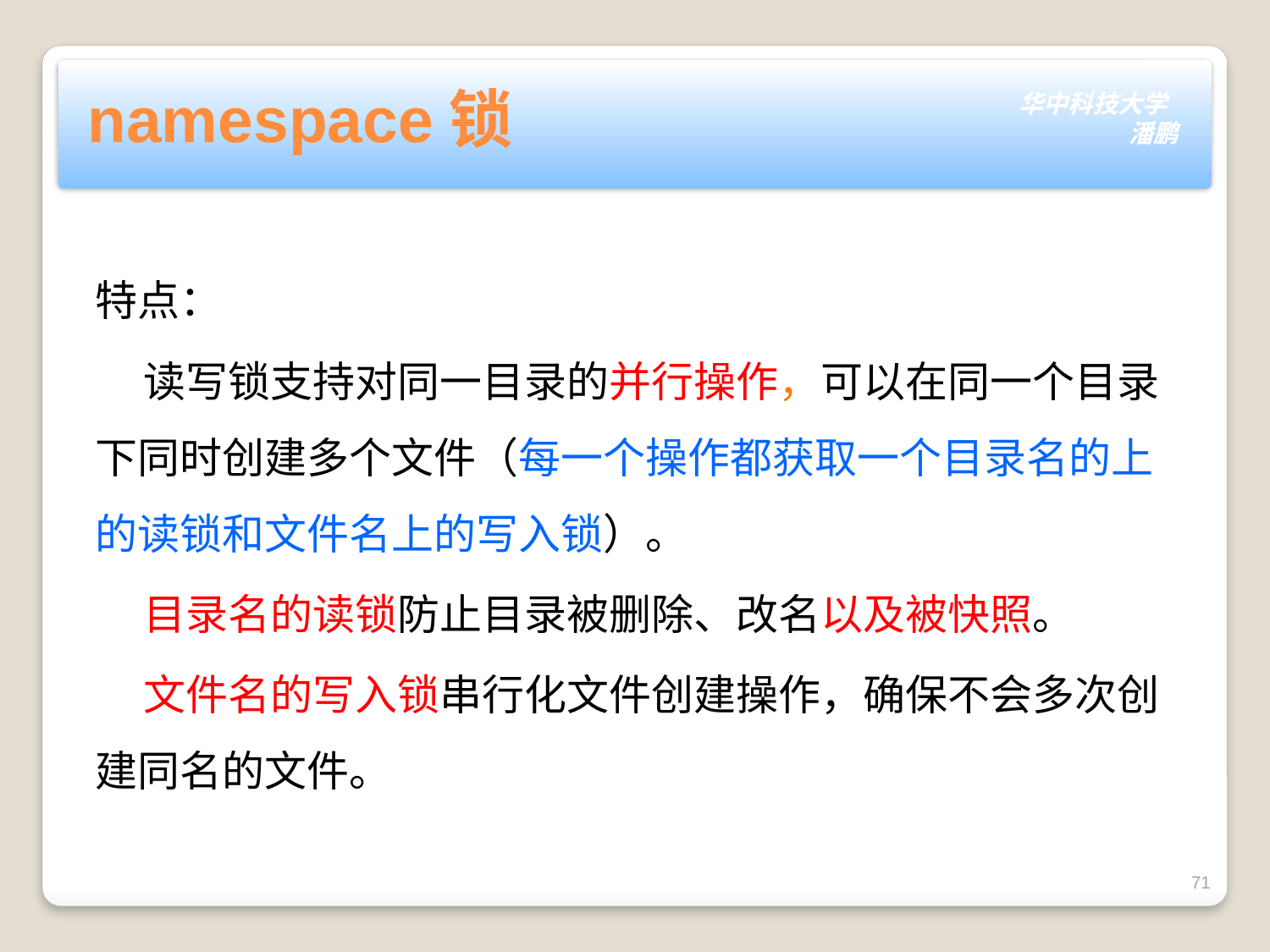

# namespace锁
特点：
    读写锁支持对同一目录的并行操作，可以在同一个目录下同时创建多个文件（每一个操作都获取一个目录名的上的读锁和文件名上的写入锁）。
    目录名的读锁防止目录被删除、改名以及被快照。
    文件名的写入锁串行化文件创建操作，确保不会多次创建同名的文件。
71